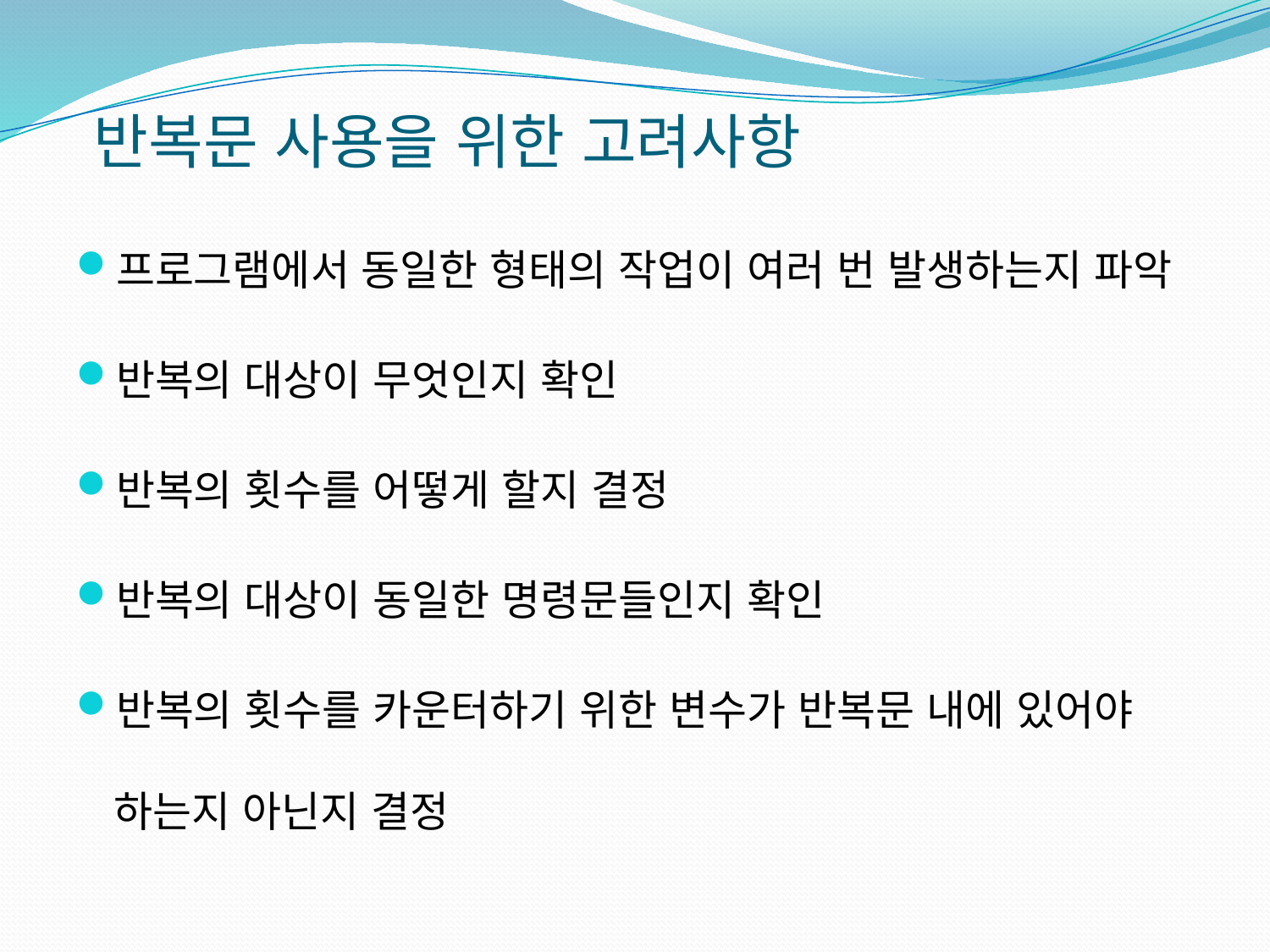

# 반복문 사용을 위한 고려사항
프로그램에서 동일한 형태의 작업이 여러 번 발생하는지 파악
반복의 대상이 무엇인지 확인
반복의 횟수를 어떻게 할지 결정
반복의 대상이 동일한 명령문들인지 확인
반복의 횟수를 카운터하기 위한 변수가 반복문 내에 있어야    하는지 아닌지 결정